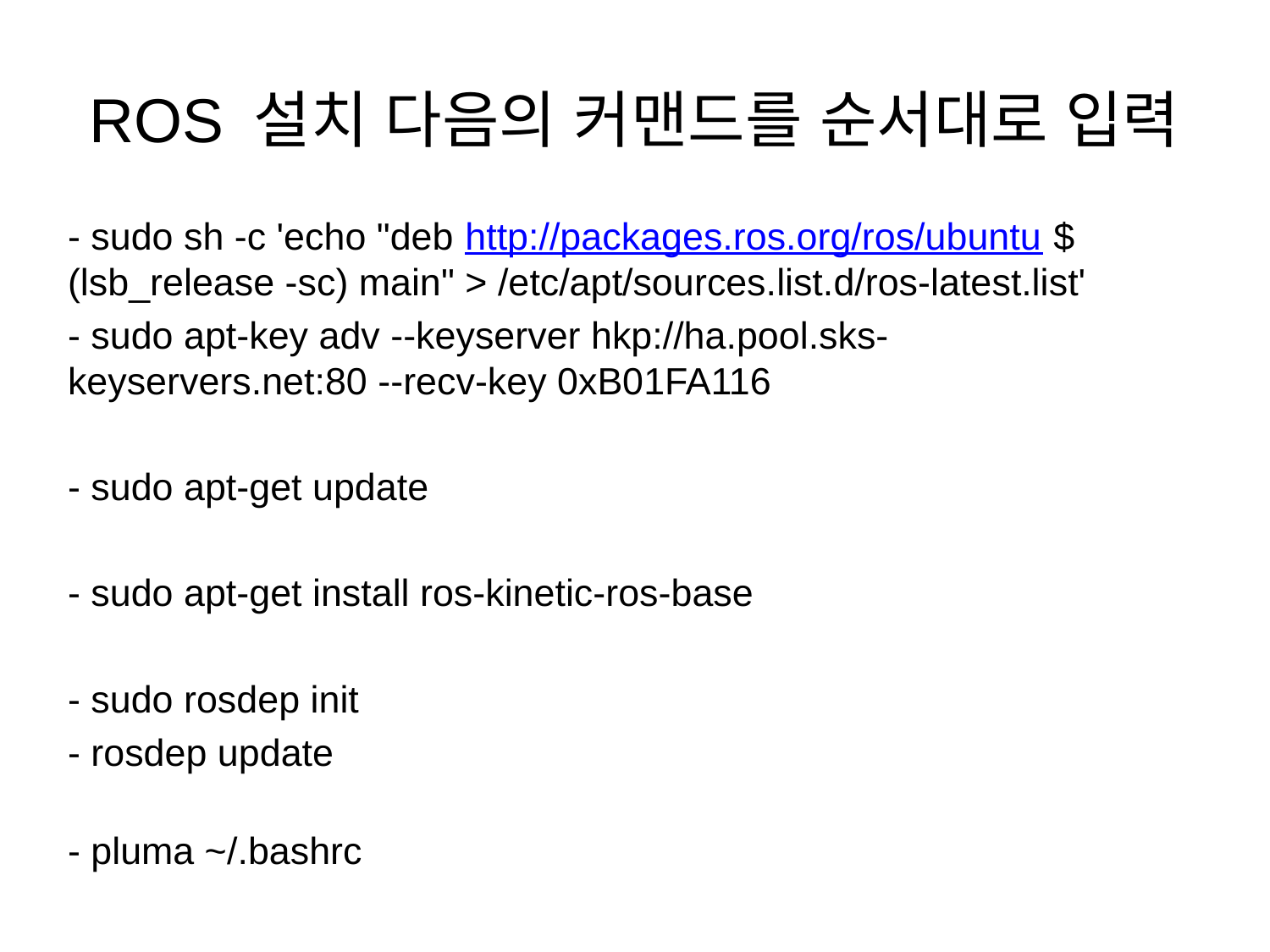

# ROS 설치 다음의 커맨드를 순서대로 입력
- sudo sh -c 'echo "deb http://packages.ros.org/ros/ubuntu $(lsb_release -sc) main" > /etc/apt/sources.list.d/ros-latest.list'
- sudo apt-key adv --keyserver hkp://ha.pool.sks-keyservers.net:80 --recv-key 0xB01FA116

- sudo apt-get update

- sudo apt-get install ros-kinetic-ros-base

- sudo rosdep init
- rosdep update
- pluma ~/.bashrc